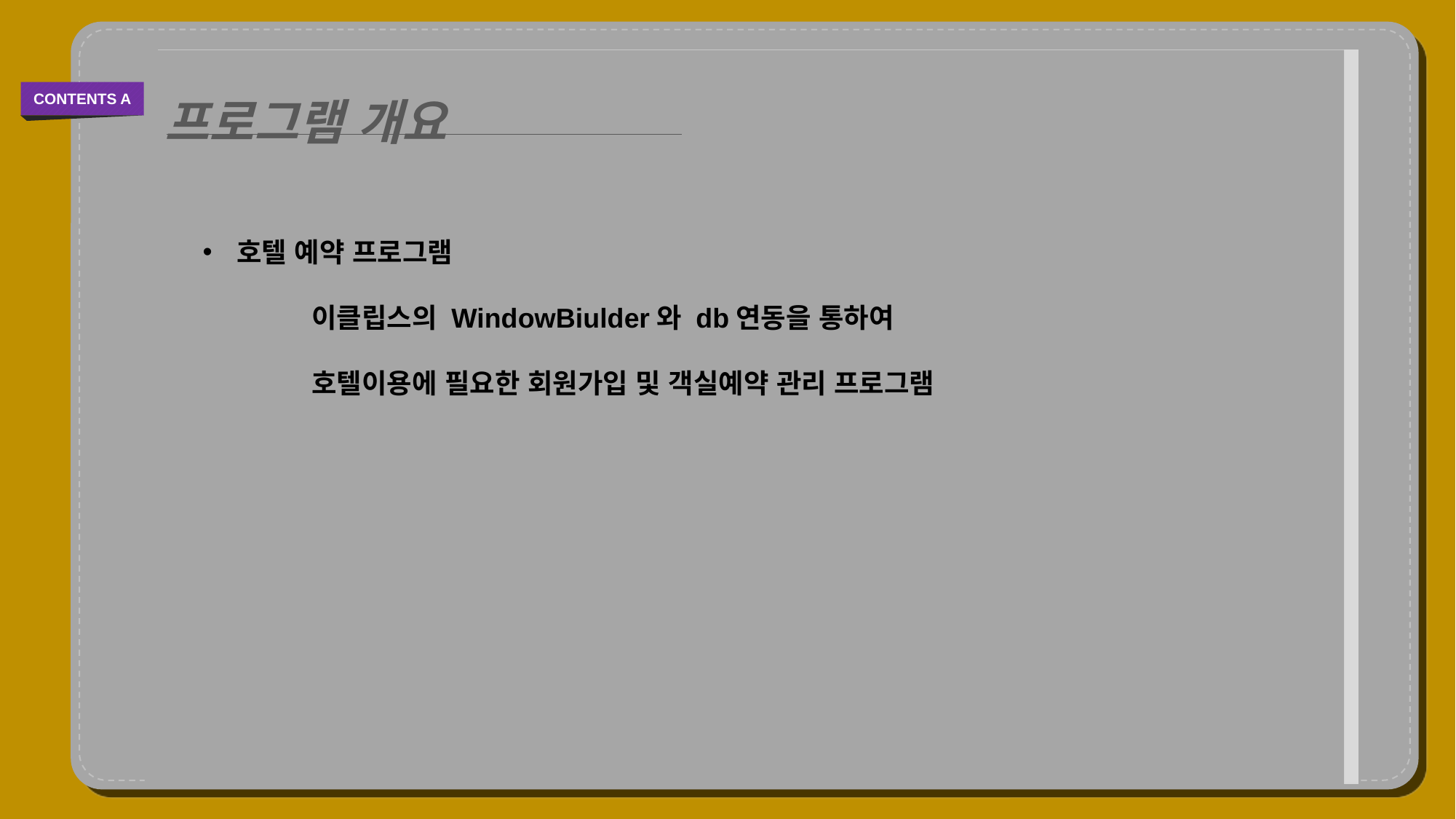

프로그램 개요
CONTENTS A

호텔 예약 프로그램

	이클립스의 WindowBiulder와 db연동을 통하여

	호텔이용에 필요한 회원가입 및 객실예약 관리 프로그램